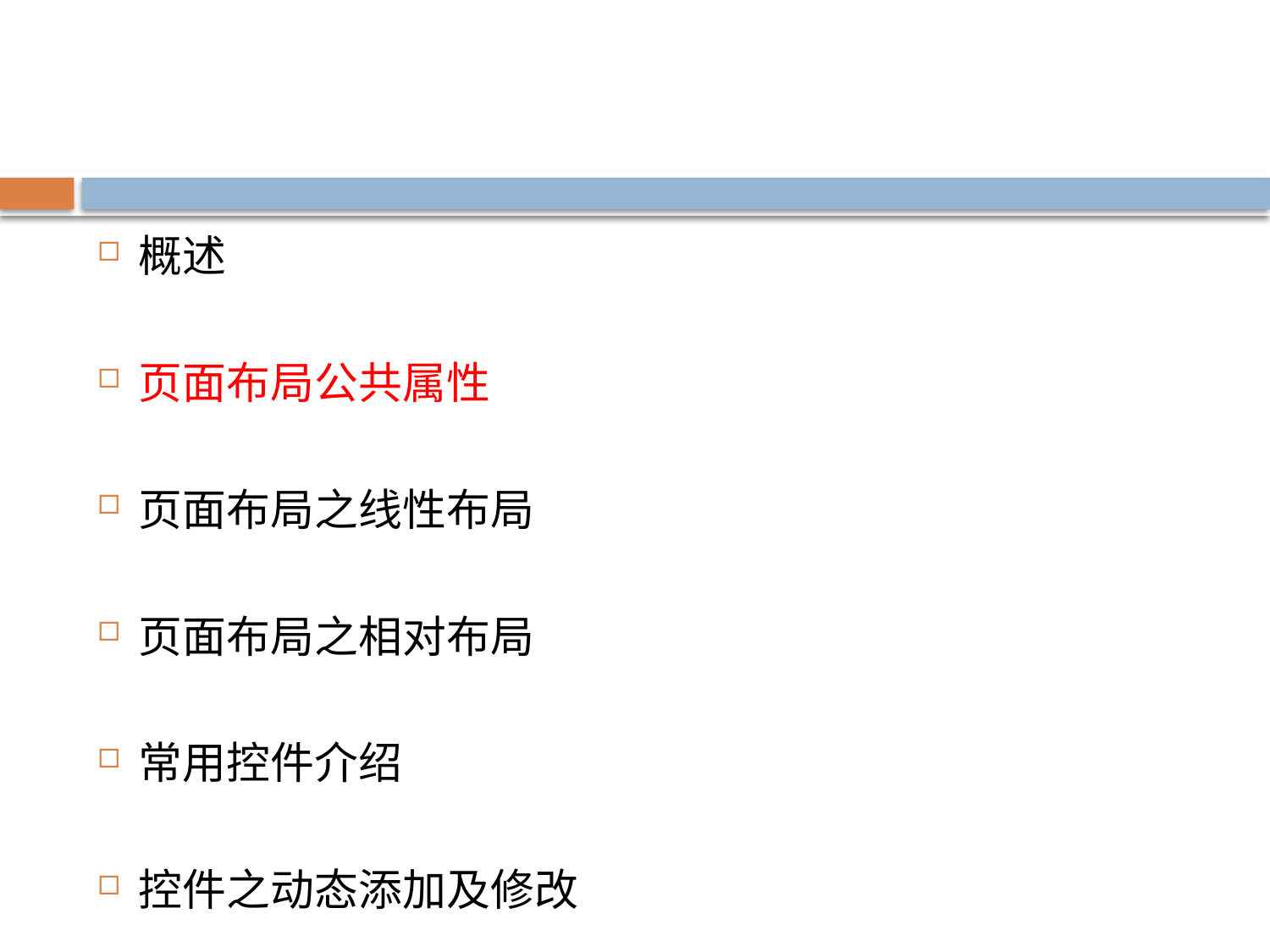

#
概述

页面布局公共属性

页面布局之线性布局

页面布局之相对布局

常用控件介绍

控件之动态添加及修改